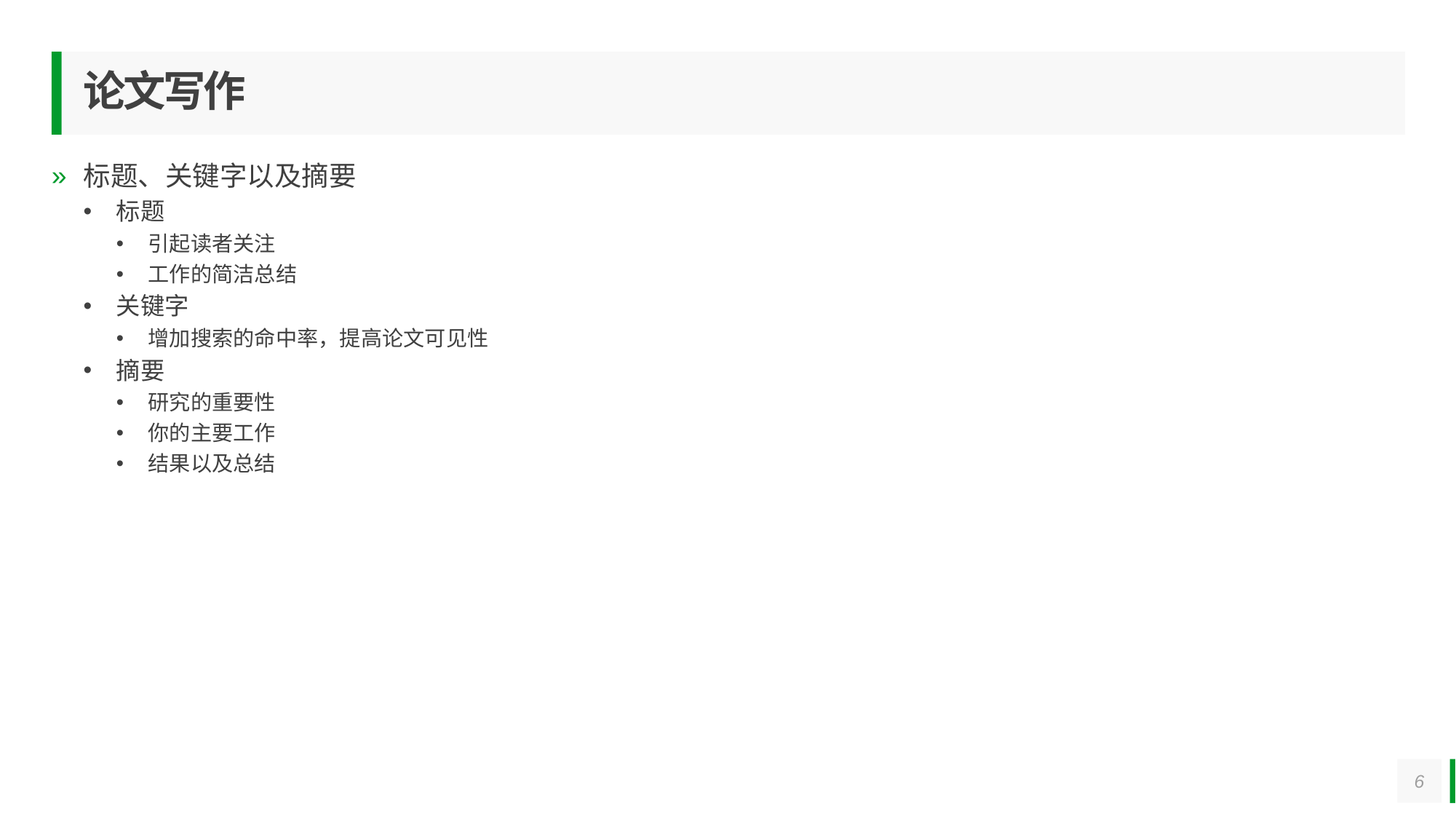

# 论文写作
标题、关键字以及摘要
标题
引起读者关注
工作的简洁总结
关键字
增加搜索的命中率，提高论文可见性
摘要
研究的重要性
你的主要工作
结果以及总结
6